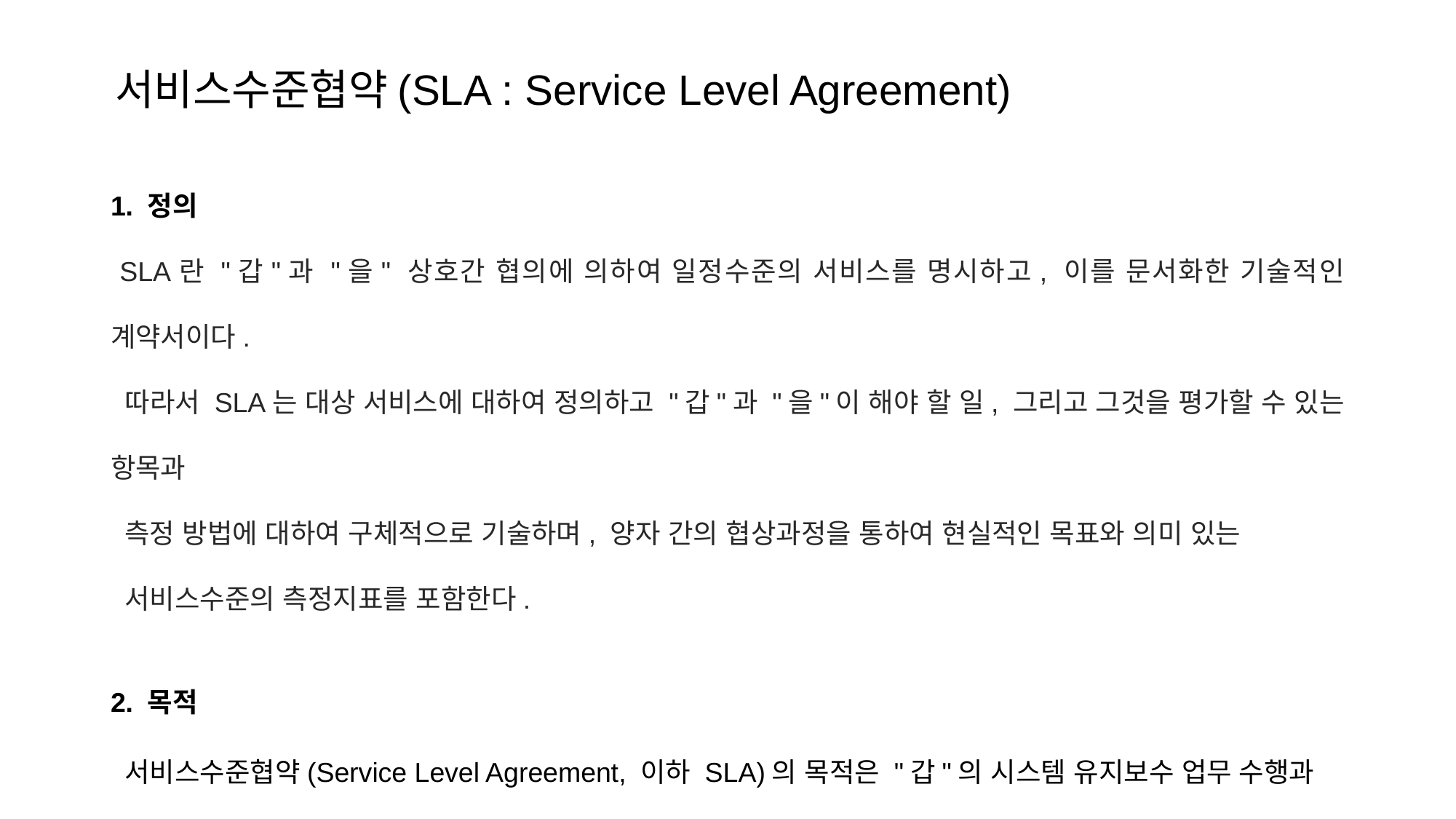

서비스수준협약(SLA : Service Level Agreement)
1. 정의
 SLA란 "갑"과 "을" 상호간 협의에 의하여 일정수준의 서비스를 명시하고, 이를 문서화한 기술적인 계약서이다.
 따라서 SLA는 대상 서비스에 대하여 정의하고 "갑"과 "을"이 해야 할 일, 그리고 그것을 평가할 수 있는 항목과
 측정 방법에 대하여 구체적으로 기술하며, 양자 간의 협상과정을 통하여 현실적인 목표와 의미 있는
 서비스수준의 측정지표를 포함한다.

2. 목적
 서비스수준협약(Service Level Agreement, 이하 SLA)의 목적은 "갑"의 시스템 유지보수 업무 수행과
 관련하여 ＂을＂이 제공하는 서비스 수준과 이를 평가하기 위한 기준을 규정하는데 있다.